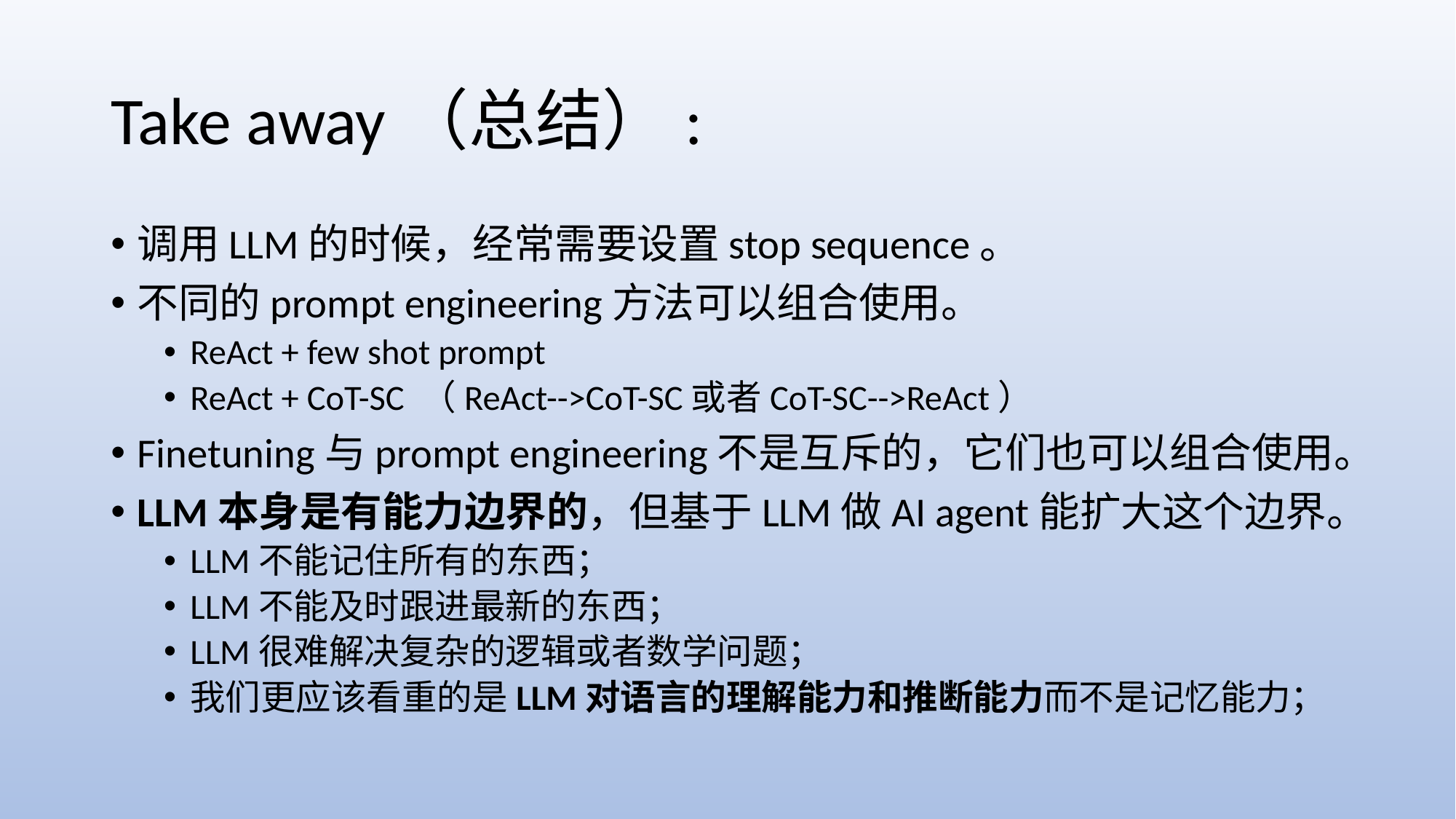

# Take away（总结）:
调用LLM的时候，经常需要设置stop sequence。
不同的prompt engineering方法可以组合使用。
ReAct + few shot prompt
ReAct + CoT-SC （ReAct-->CoT-SC或者CoT-SC-->ReAct）
Finetuning与prompt engineering不是互斥的，它们也可以组合使用。
LLM本身是有能力边界的，但基于LLM做AI agent能扩大这个边界。
LLM不能记住所有的东西；
LLM不能及时跟进最新的东西；
LLM很难解决复杂的逻辑或者数学问题；
我们更应该看重的是LLM对语言的理解能力和推断能力而不是记忆能力；